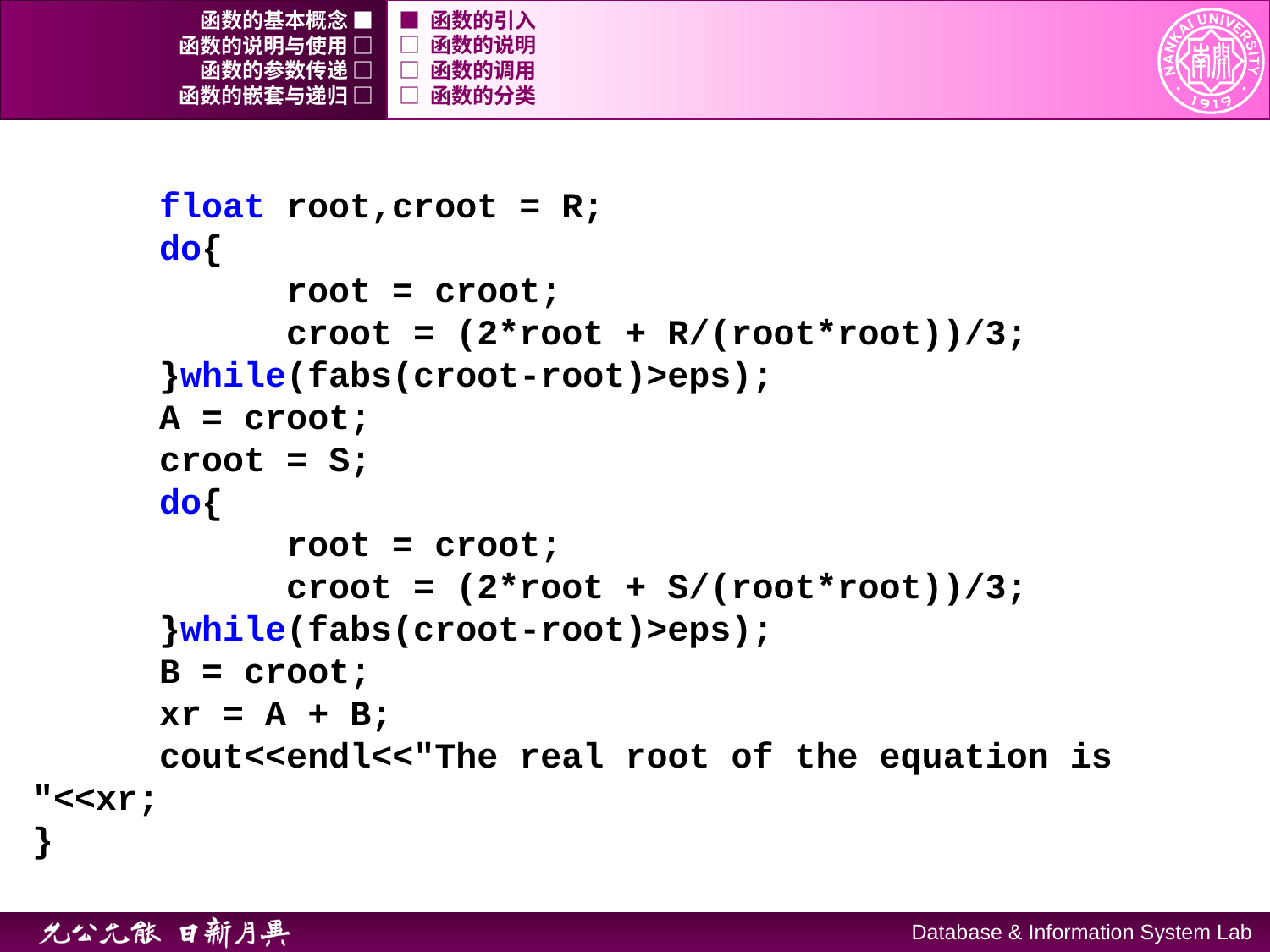

函数的基本概念 ■
■ 函数的引入
函数的说明与使用 □
□ 函数的说明
函数的参数传递 □
□ 函数的调用
函数的嵌套与递归 □
□ 函数的分类
	float root,croot = R;
	do{
		root = croot;
		croot = (2*root + R/(root*root))/3;
	}while(fabs(croot-root)>eps);
	A = croot;
	croot = S;
	do{
		root = croot;
		croot = (2*root + S/(root*root))/3;
	}while(fabs(croot-root)>eps);
	B = croot;
	xr = A + B;
	cout<<endl<<″The real root of the equation is″<<xr;
}